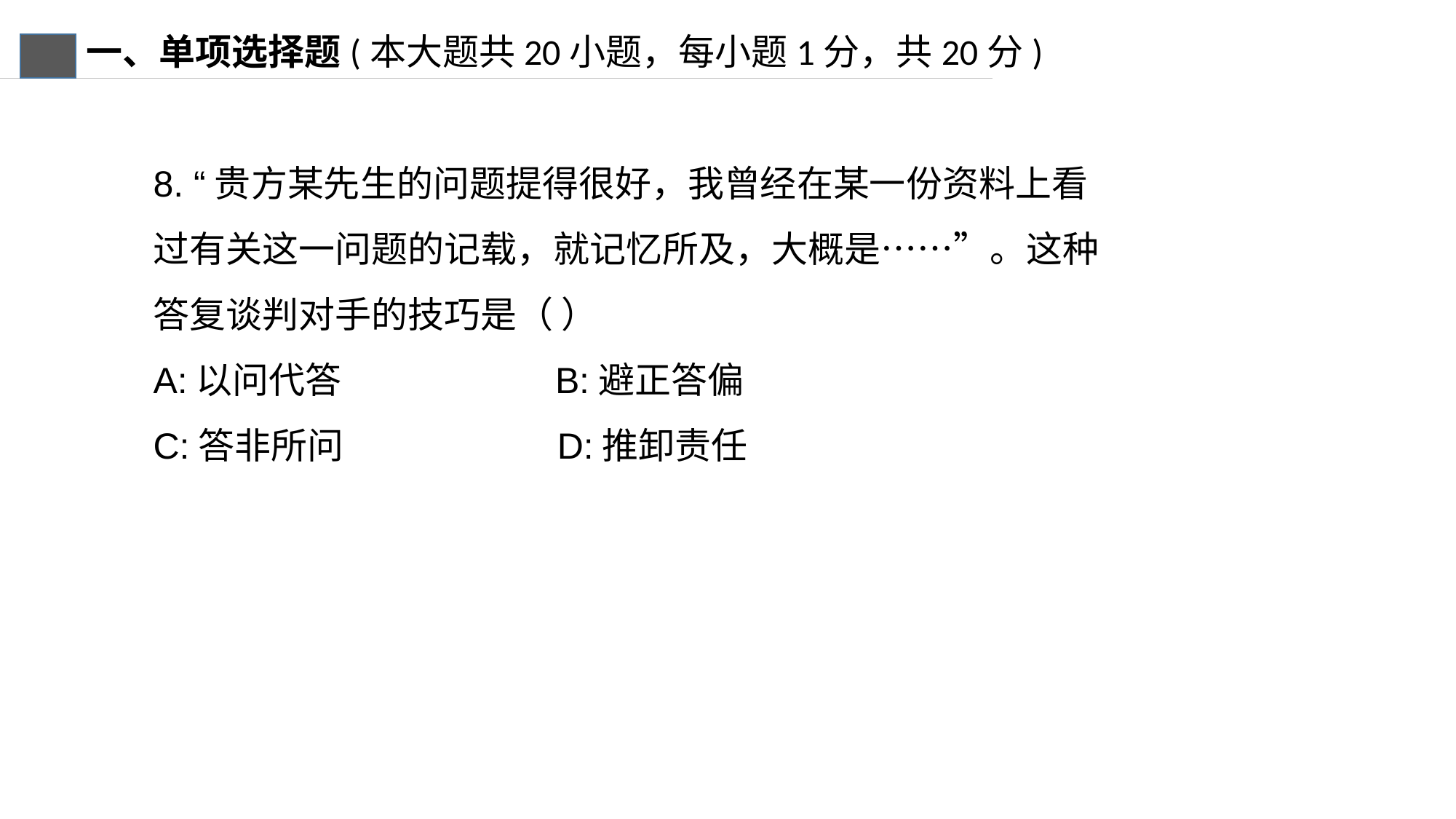

一、单项选择题(本大题共20小题，每小题1分，共20分)

8. “贵方某先生的问题提得很好，我曾经在某一份资料上看过有关这一问题的记载，就记忆所及，大概是……”。这种答复谈判对手的技巧是（ ）
A:以问代答                         B:避正答偏
C:答非所问                         D:推卸责任